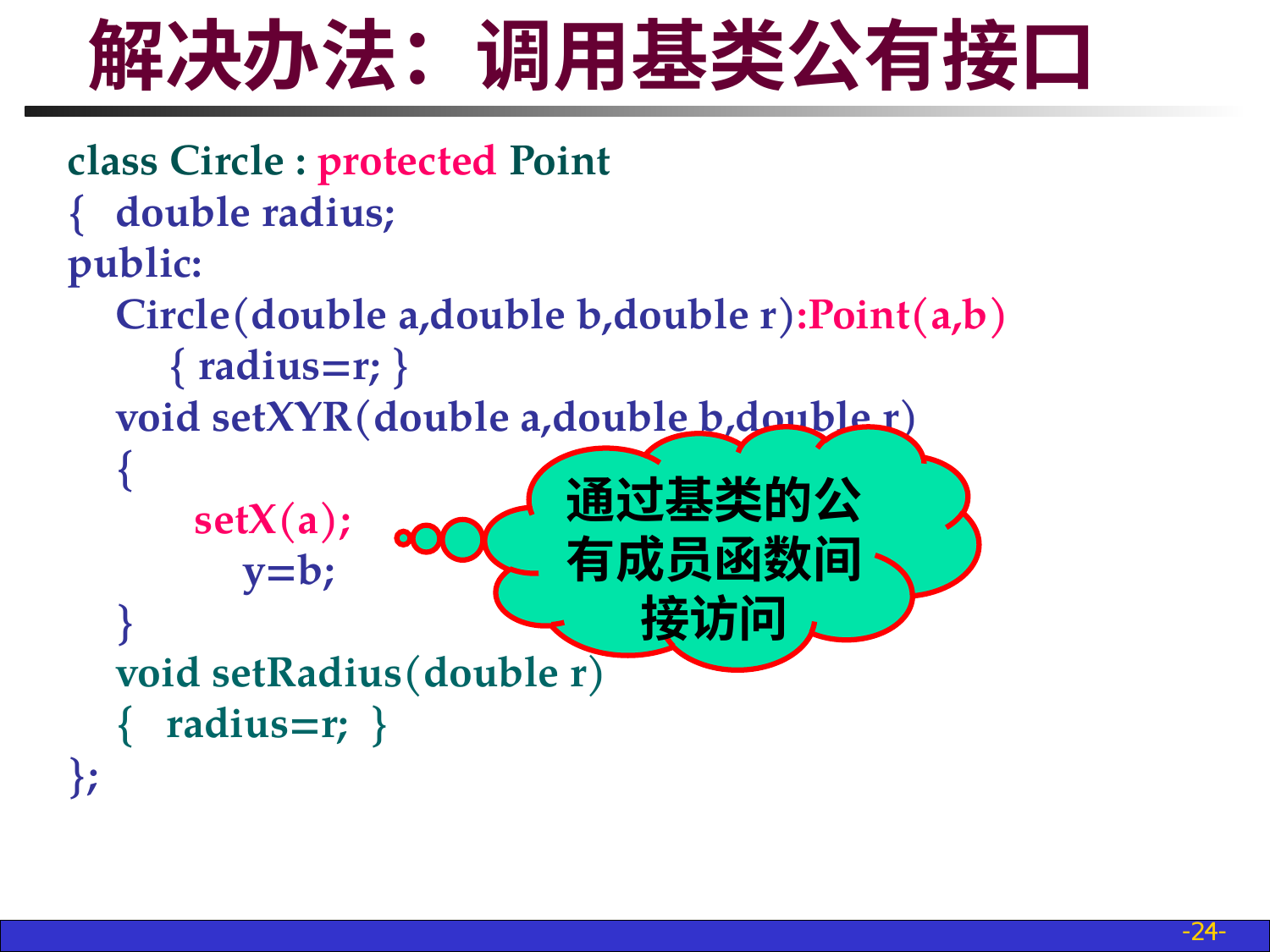

# 解决办法：调用基类公有接口
class Circle : protected Point
{	double radius;
public:
	Circle(double a,double b,double r):Point(a,b)
	     { radius=r; }
	void setXYR(double a,double b,double r)
	{
            setX(a);
		y=b;
	}
	void setRadius(double r)
	{   radius=r;  }
};
通过基类的公有成员函数间接访问
-24-